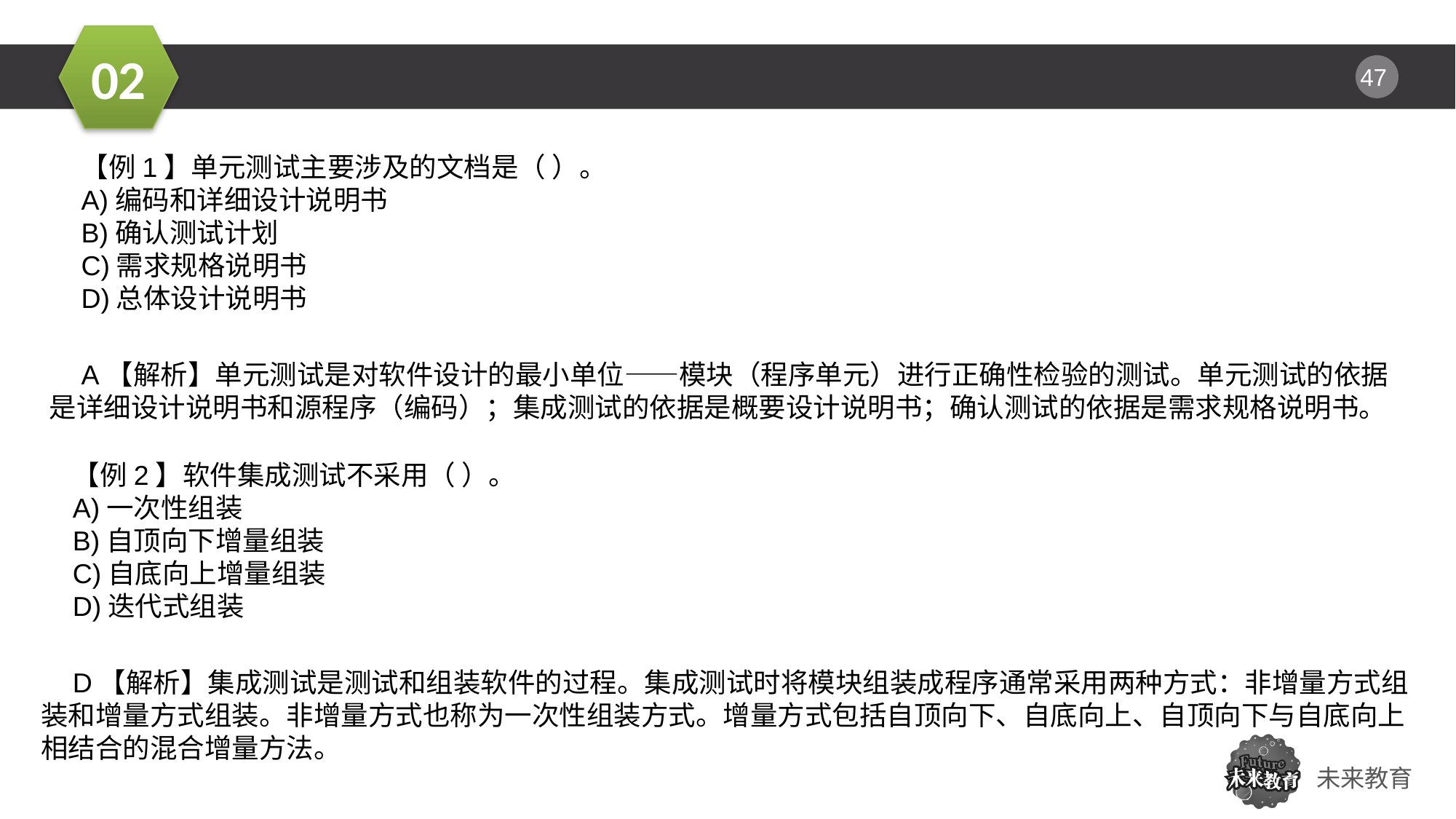

【例1】单元测试主要涉及的文档是（ ）。
A)编码和详细设计说明书
B)确认测试计划
C)需求规格说明书
D)总体设计说明书

A【解析】单元测试是对软件设计的最小单位——模块（程序单元）进行正确性检验的测试。单元测试的依据是详细设计说明书和源程序（编码）；集成测试的依据是概要设计说明书；确认测试的依据是需求规格说明书。
【例2】软件集成测试不采用（ ）。
A)一次性组装
B)自顶向下增量组装
C)自底向上增量组装
D)迭代式组装

D【解析】集成测试是测试和组装软件的过程。集成测试时将模块组装成程序通常采用两种方式：非增量方式组装和增量方式组装。非增量方式也称为一次性组装方式。增量方式包括自顶向下、自底向上、自顶向下与自底向上相结合的混合增量方法。